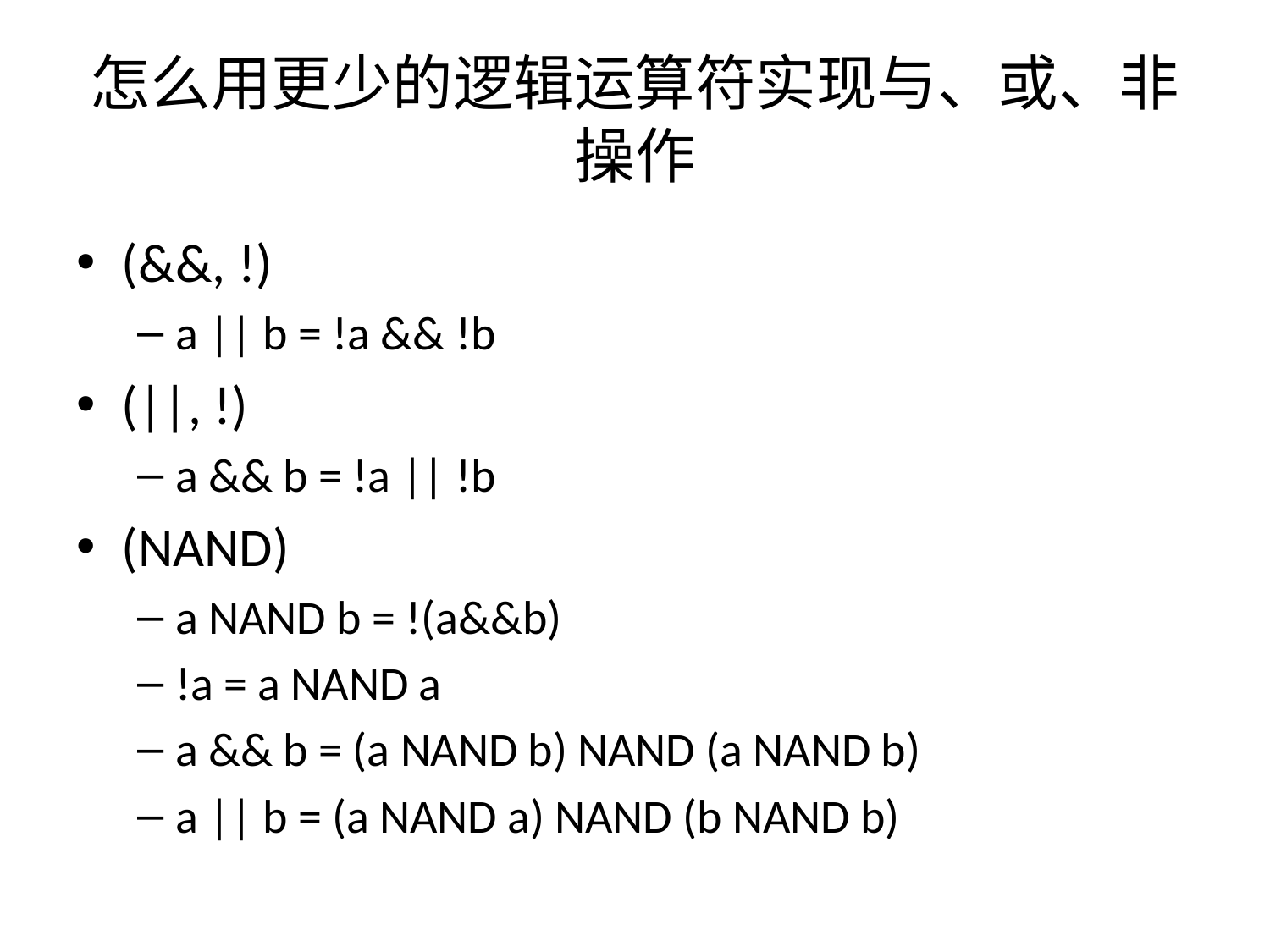

# 怎么用更少的逻辑运算符实现与、或、非操作
(&&, !)
a || b = !a && !b
(||, !)
a && b = !a || !b
(NAND)
a NAND b = !(a&&b)
!a = a NAND a
a && b = (a NAND b) NAND (a NAND b)
a || b = (a NAND a) NAND (b NAND b)